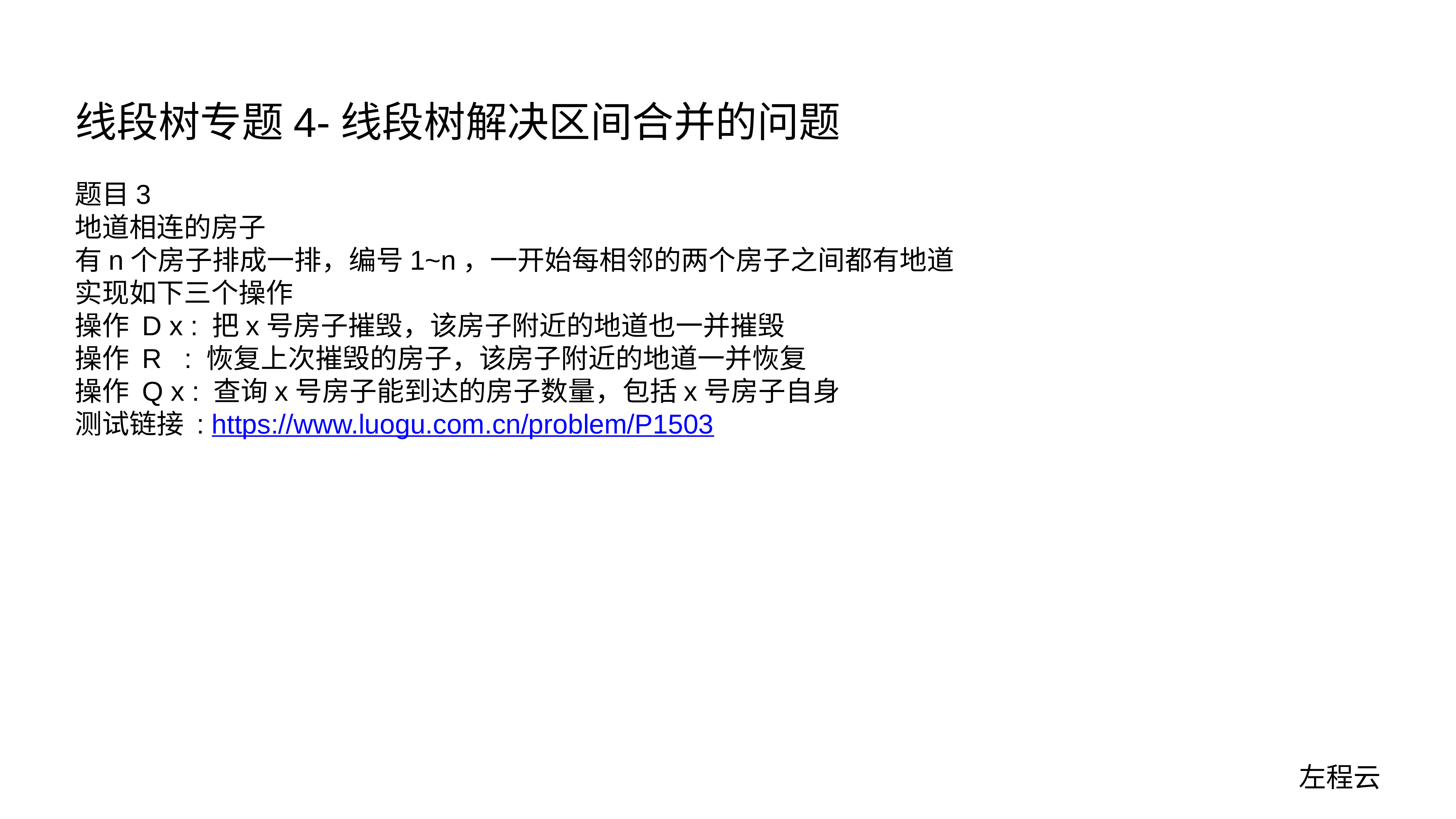

# 线段树专题4-线段树解决区间合并的问题
题目3
地道相连的房子
有n个房子排成一排，编号1~n，一开始每相邻的两个房子之间都有地道
实现如下三个操作
操作 D x : 把x号房子摧毁，该房子附近的地道也一并摧毁
操作 R   : 恢复上次摧毁的房子，该房子附近的地道一并恢复
操作 Q x : 查询x号房子能到达的房子数量，包括x号房子自身
测试链接 : https://www.luogu.com.cn/problem/P1503
左程云